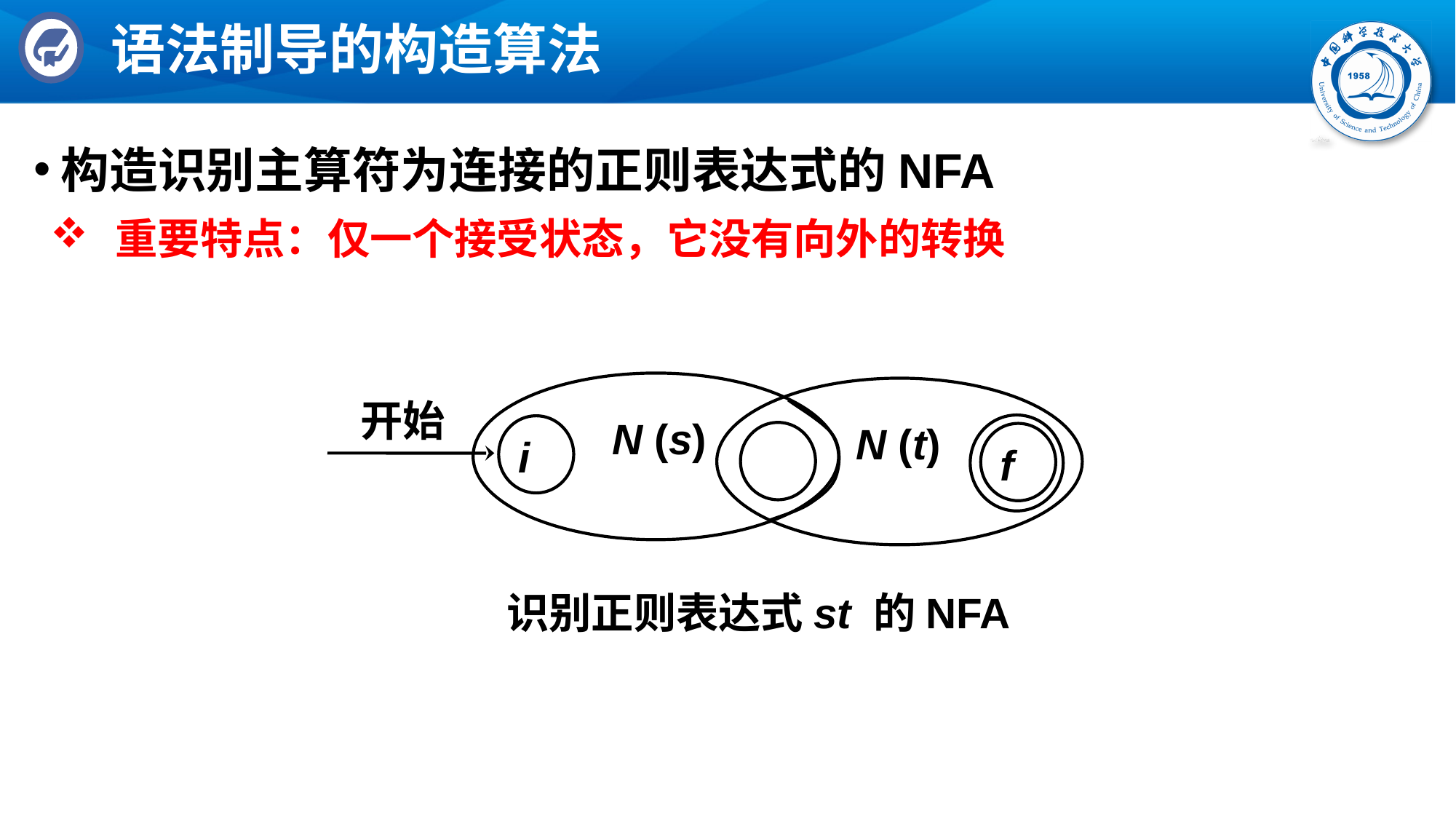

# 语法制导的构造算法
构造识别主算符为连接的正则表达式的NFA
重要特点：仅一个接受状态，它没有向外的转换

开始

N (s)
N (t)

f
i

识别正则表达式st 的NFA